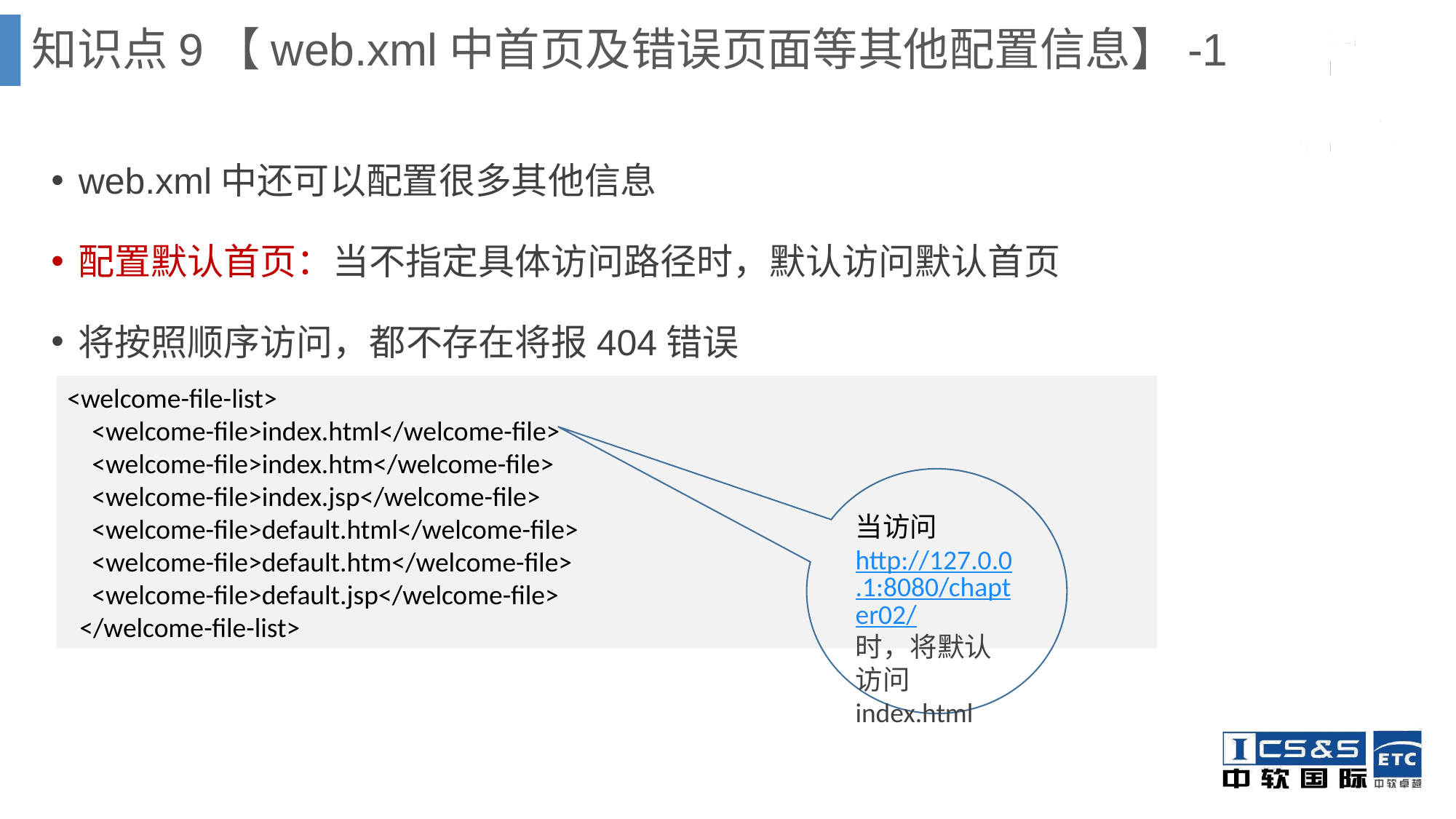

知识点9【web.xml中首页及错误页面等其他配置信息】-1
web.xml中还可以配置很多其他信息
配置默认首页：当不指定具体访问路径时，默认访问默认首页
将按照顺序访问，都不存在将报404错误
<welcome-file-list>
    <welcome-file>index.html</welcome-file>
    <welcome-file>index.htm</welcome-file>
    <welcome-file>index.jsp</welcome-file>
    <welcome-file>default.html</welcome-file>
    <welcome-file>default.htm</welcome-file>
    <welcome-file>default.jsp</welcome-file>
  </welcome-file-list>
当访问http://127.0.0.1:8080/chapter02/时，将默认访问index.html